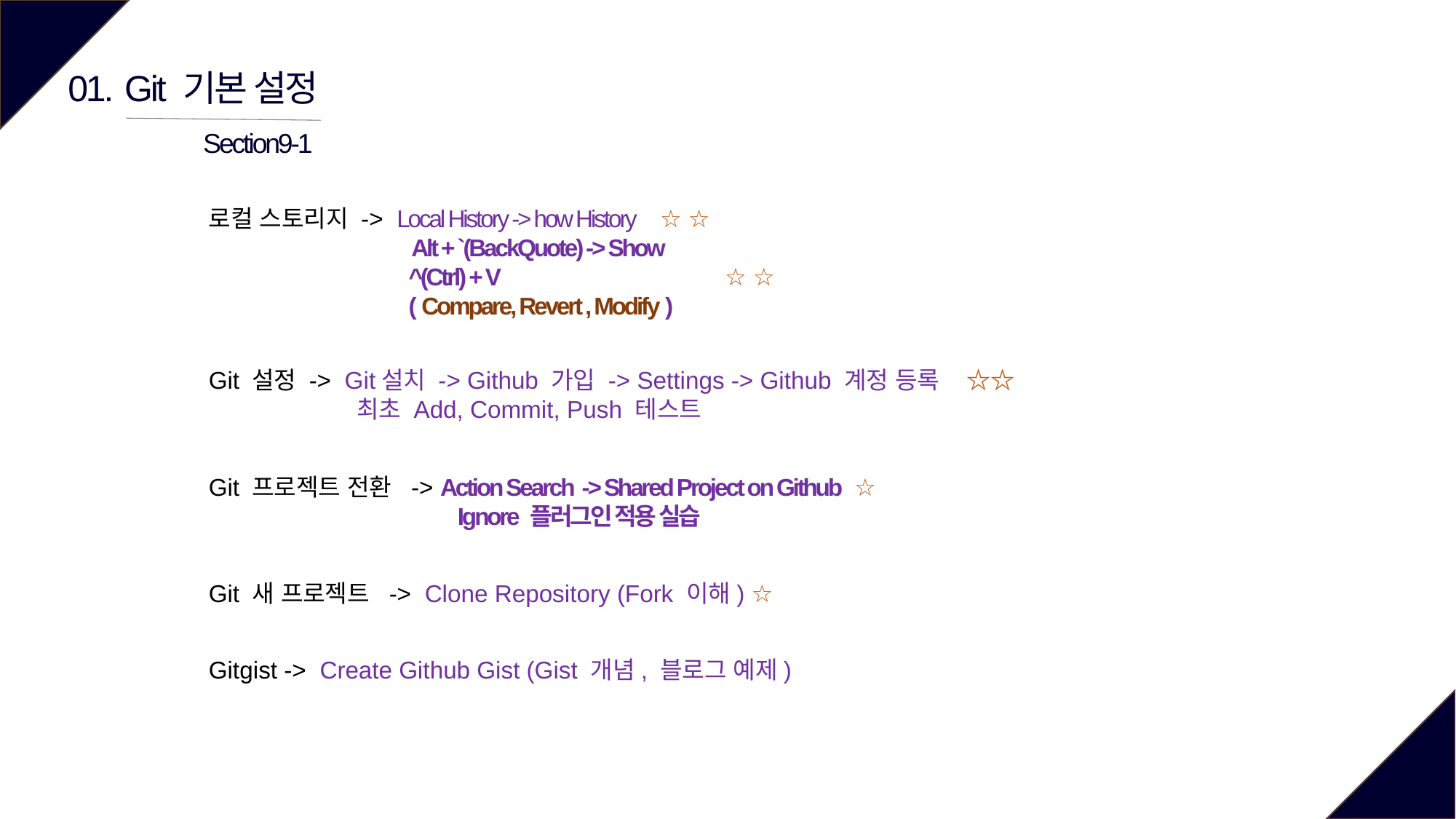

01.
Git 기본 설정
Section9-1
로컬 스토리지 ->  Local History -> how History     ☆ ☆
                                             Alt + `(BackQuote) -> Show
                                             ^(Ctrl) + V                                                  ☆ ☆
                                             ( Compare, Revert , Modify )
Git 설정 ->  Git설치 -> Github 가입 -> Settings -> Github 계정 등록    ☆☆
                      최초 Add, Commit, Push 테스트
Git 프로젝트 전환  -> Action Search  -> Shared Project on Github  ☆
                                     Ignore 플러그인 적용 실습
Git 새 프로젝트  ->  Clone Repository (Fork 이해) ☆
Gitgist ->  Create Github Gist (Gist 개념, 블로그 예제)